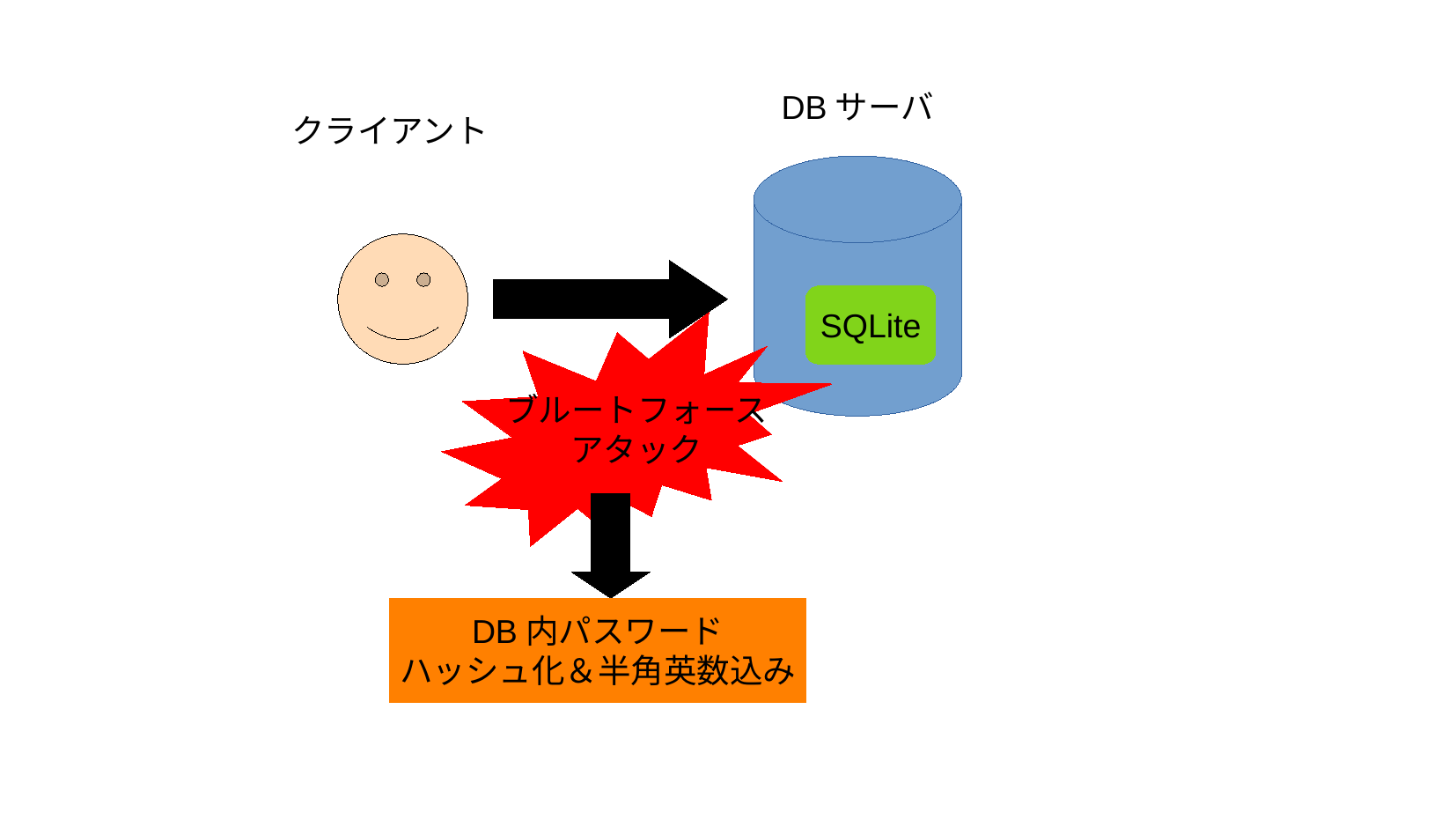

DBサーバ
クライアント

総当たり
SQLite
ブルートフォース
アタック

DB内パスワード
ハッシュ化＆半角英数込み